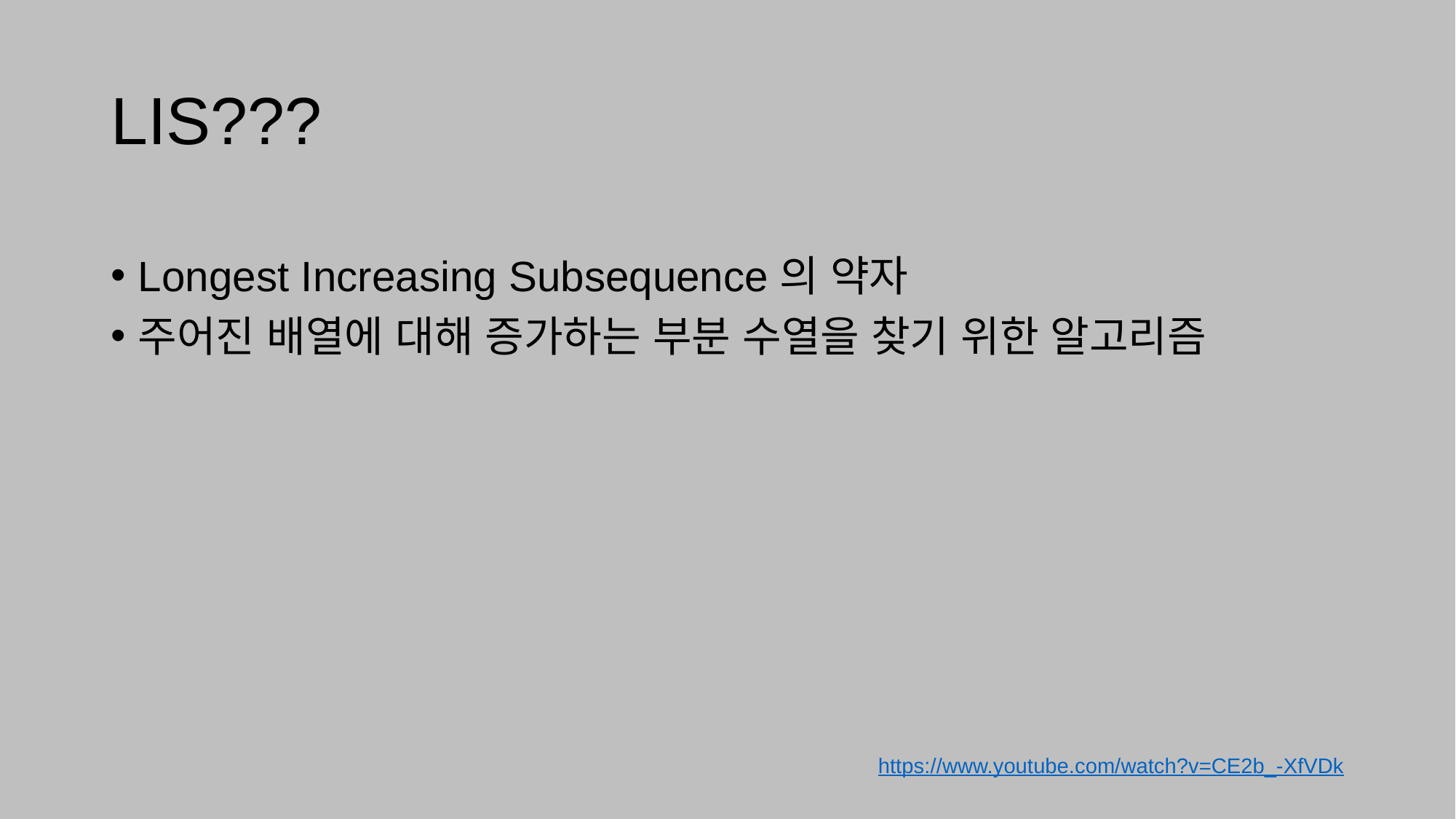

# LIS???
Longest Increasing Subsequence의 약자
주어진 배열에 대해 증가하는 부분 수열을 찾기 위한 알고리즘
https://www.youtube.com/watch?v=CE2b_-XfVDk